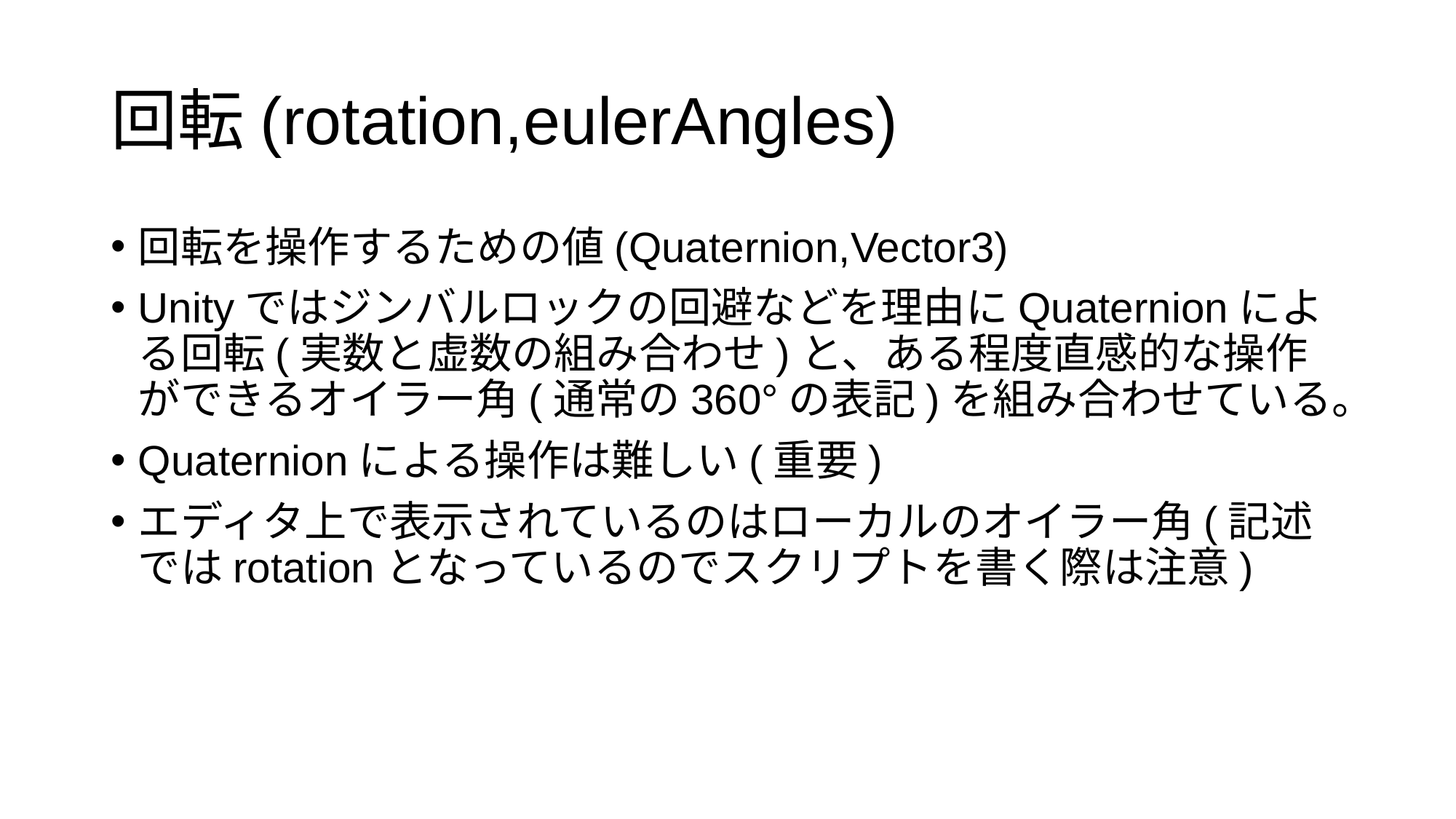

# 回転(rotation,eulerAngles)
回転を操作するための値(Quaternion,Vector3)
Unityではジンバルロックの回避などを理由にQuaternionによる回転(実数と虚数の組み合わせ)と、ある程度直感的な操作ができるオイラー角(通常の360°の表記)を組み合わせている。
Quaternionによる操作は難しい(重要)
エディタ上で表示されているのはローカルのオイラー角(記述ではrotationとなっているのでスクリプトを書く際は注意)